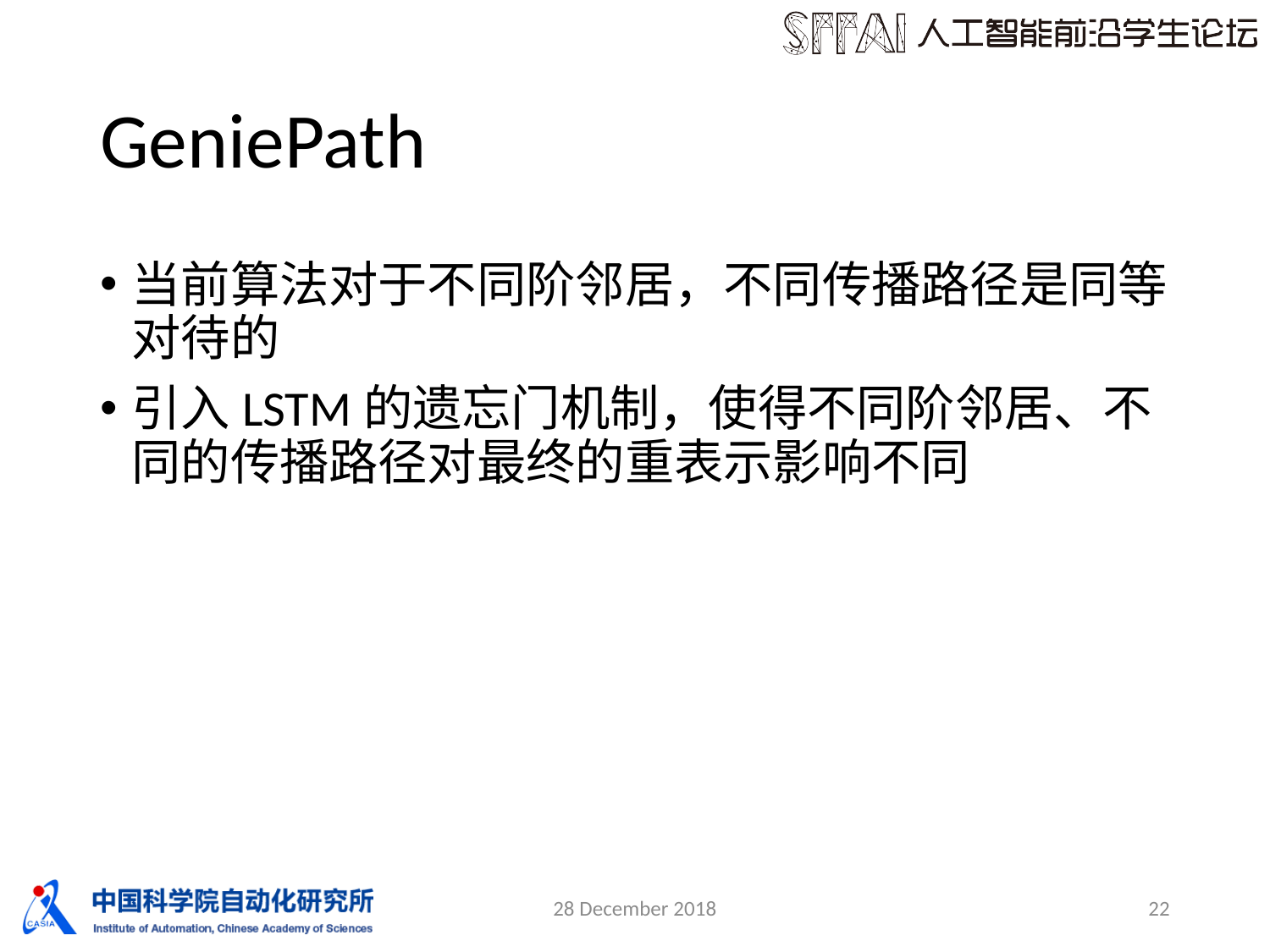

# GeniePath
当前算法对于不同阶邻居，不同传播路径是同等对待的
引入LSTM的遗忘门机制，使得不同阶邻居、不同的传播路径对最终的重表示影响不同

28 December 2018
22